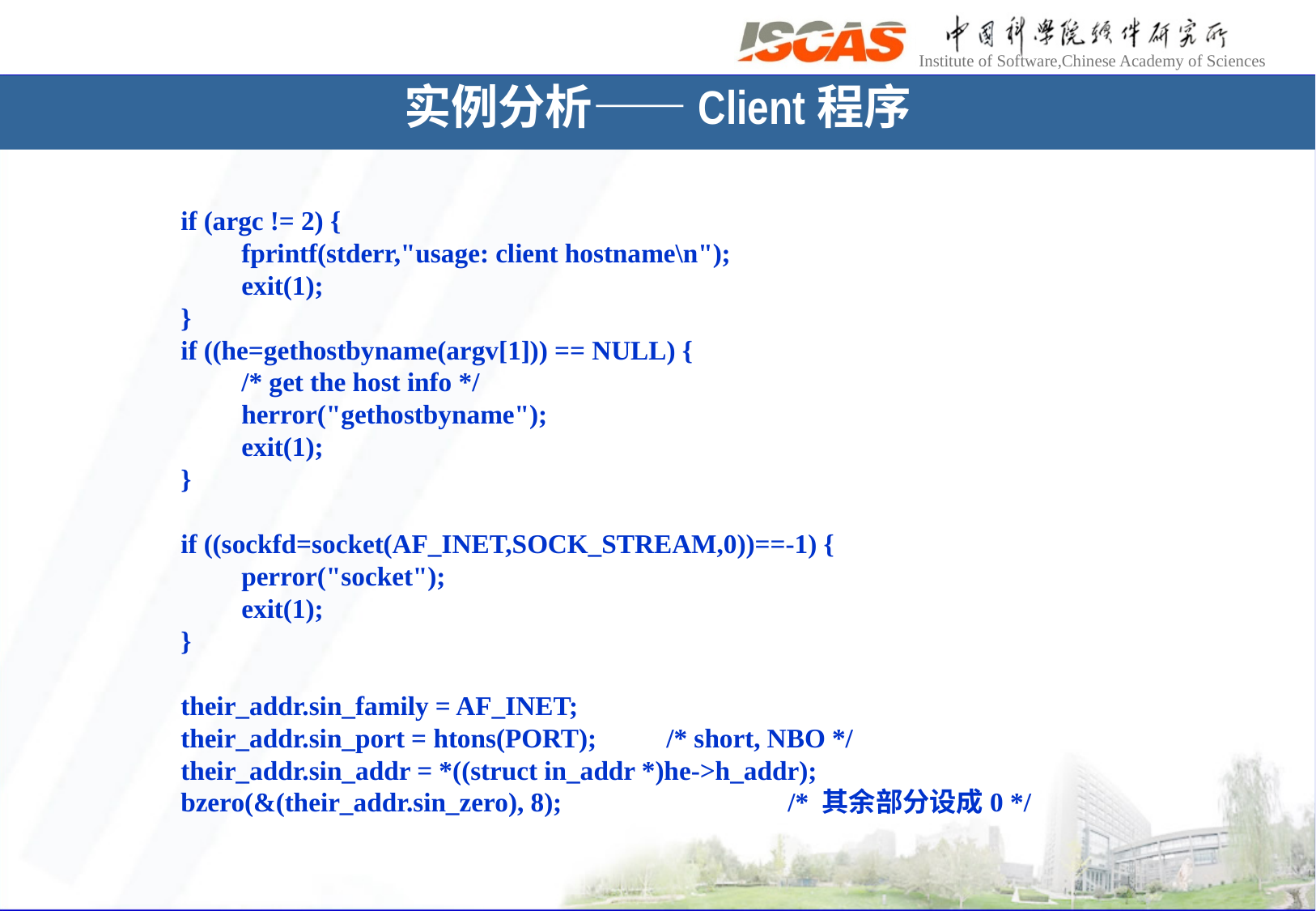

实例分析——Client程序

if (argc != 2) {
fprintf(stderr,"usage: client hostname\n");
exit(1);
}
if ((he=gethostbyname(argv[1])) == NULL) {
/* get the host info */
herror("gethostbyname");
exit(1);
}

if ((sockfd=socket(AF_INET,SOCK_STREAM,0))==-1) {
perror("socket");
exit(1);
}

their_addr.sin_family = AF_INET;
their_addr.sin_port = htons(PORT); 	/* short, NBO */
their_addr.sin_addr = *((struct in_addr *)he->h_addr);
bzero(&(their_addr.sin_zero), 8); 		/* 其余部分设成0 */